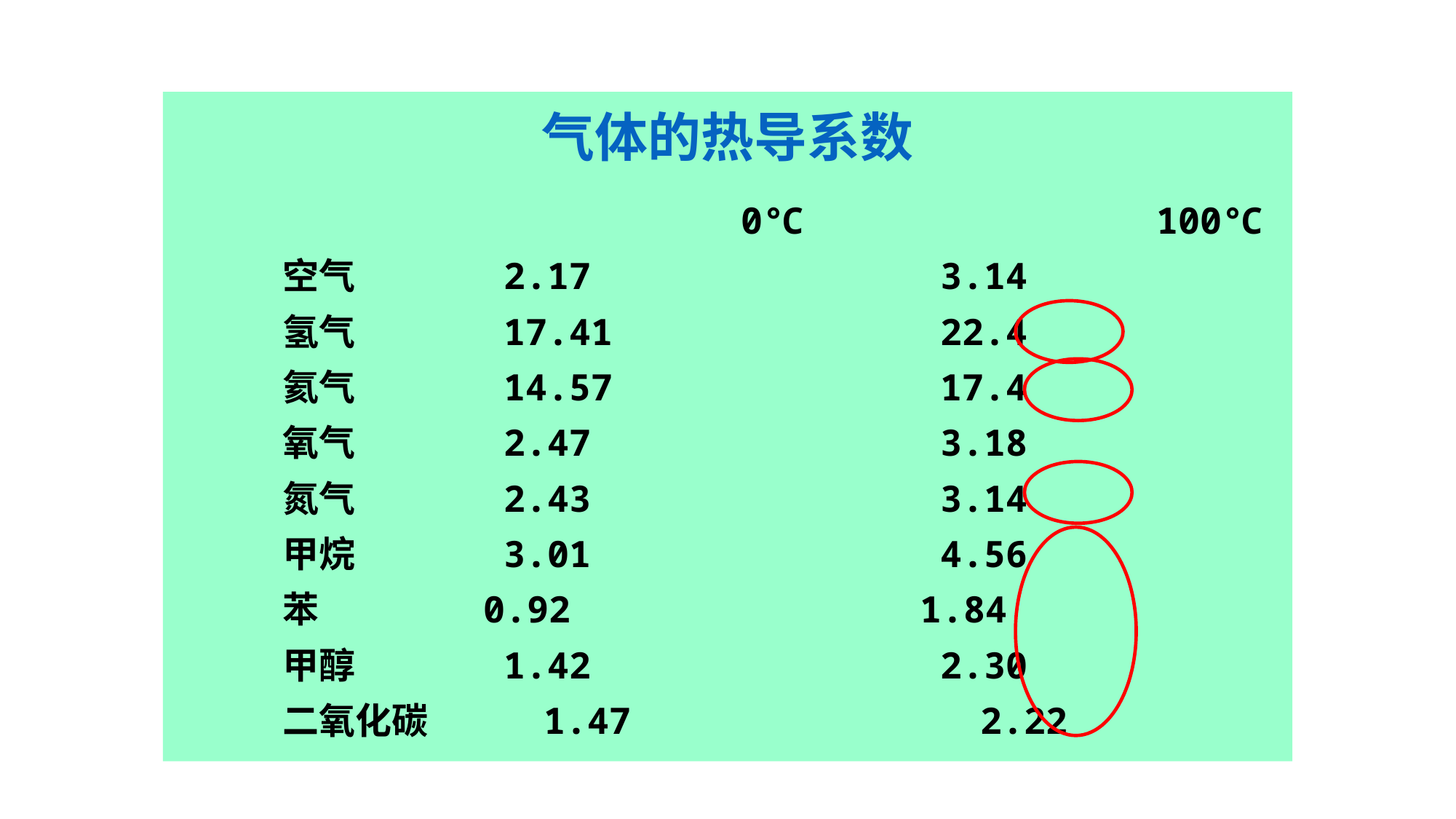

热导检测器操作条件的选择
气体的热导系数
                     0℃                100℃
空气                 2.17                3.14
氢气                 17.41               22.4
氦气                 14.57               17.4
氧气                 2.47                3.18
氮气                 2.43                3.14
甲烷                 3.01                4.56
苯                   0.92                1.84
甲醇                 1.42                2.30
二氧化碳             1.47                2.22
桥流：桥电流越大，信号越大，E与I3成正比关系。但是…
载气种类：选用热导系数大的氢气（氦气）做载气，灵敏度高。
温度：温度低，灵敏度高，但不能低于柱温